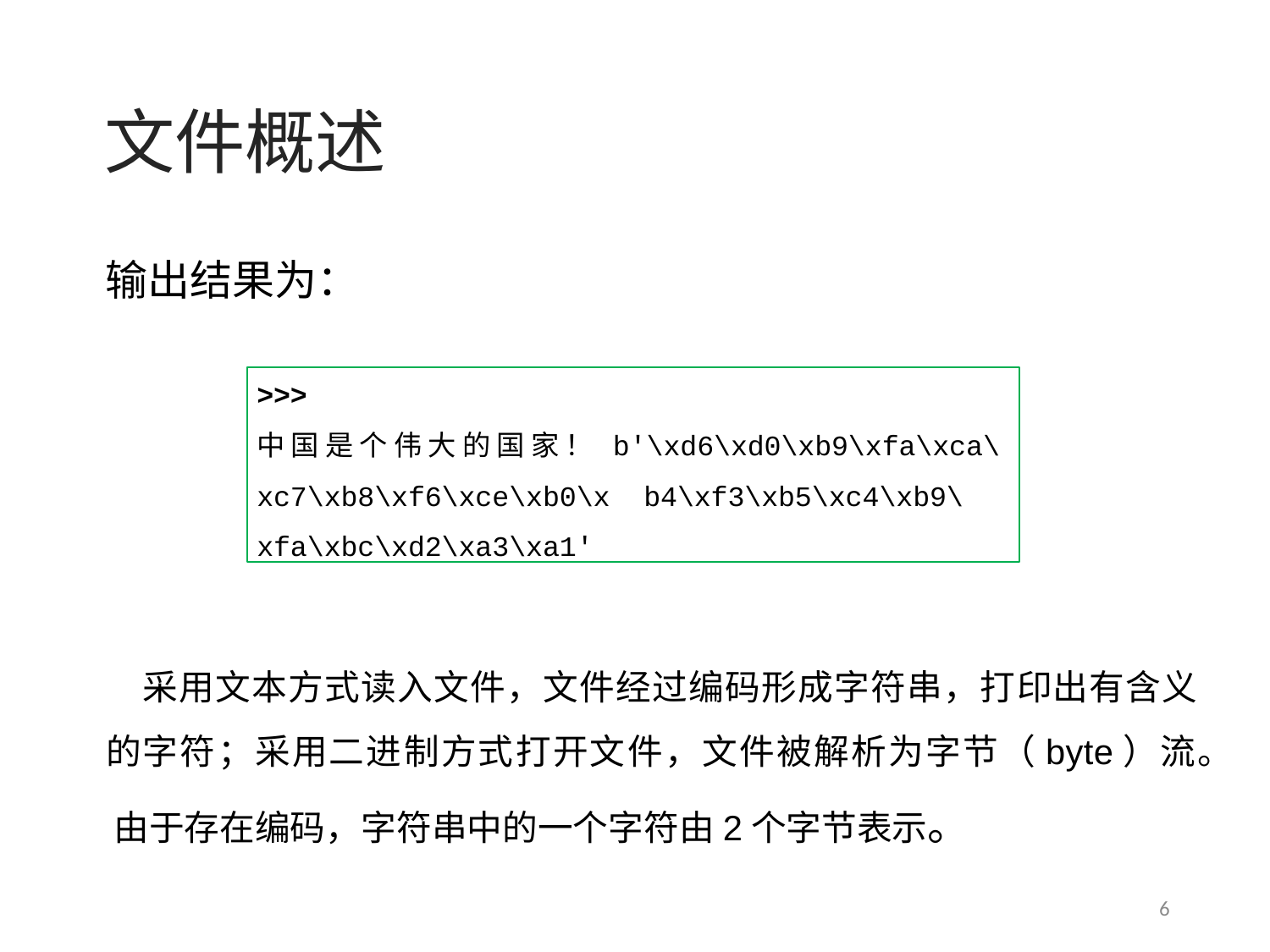

# 文件概述
输出结果为：

>>>
中 国 是 个 伟 大 的 国 家 ！  b'\xd6\xd0\xb9\xfa\xca\xc7\xb8\xf6\xce\xb0\x  b4\xf3\xb5\xc4\xb9\xfa\xbc\xd2\xa3\xa1'
采用文本方式读入文件，文件经过编码形成字符串，打印出有含义 的字符；采用二进制方式打开文件，文件被解析为字节（byte）流。 由于存在编码，字符串中的一个字符由2个字节表示。
6